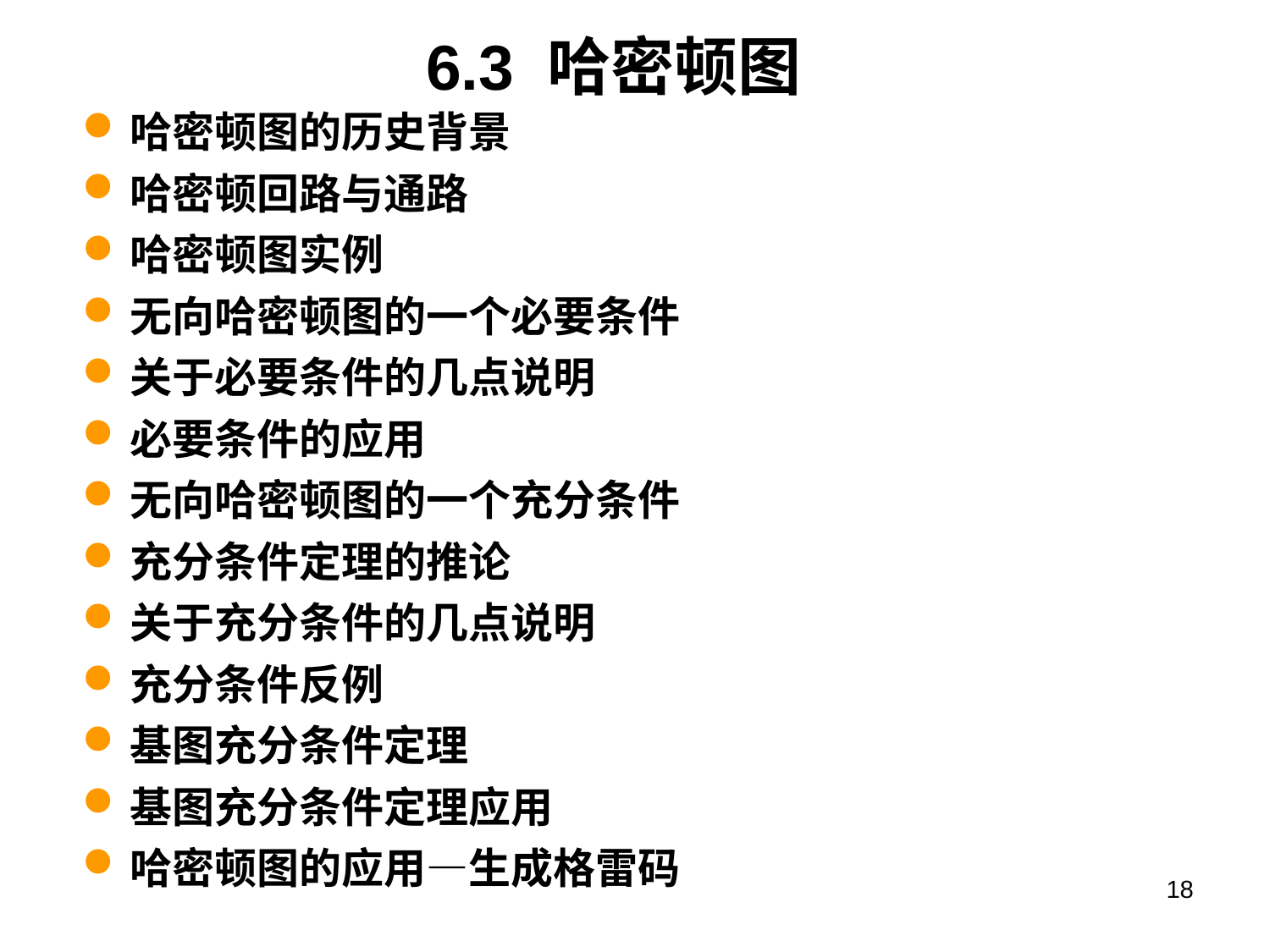

# 6.3 哈密顿图
哈密顿图的历史背景
哈密顿回路与通路
哈密顿图实例
无向哈密顿图的一个必要条件
关于必要条件的几点说明
必要条件的应用
无向哈密顿图的一个充分条件
充分条件定理的推论
关于充分条件的几点说明
充分条件反例
基图充分条件定理
基图充分条件定理应用
哈密顿图的应用—生成格雷码
18